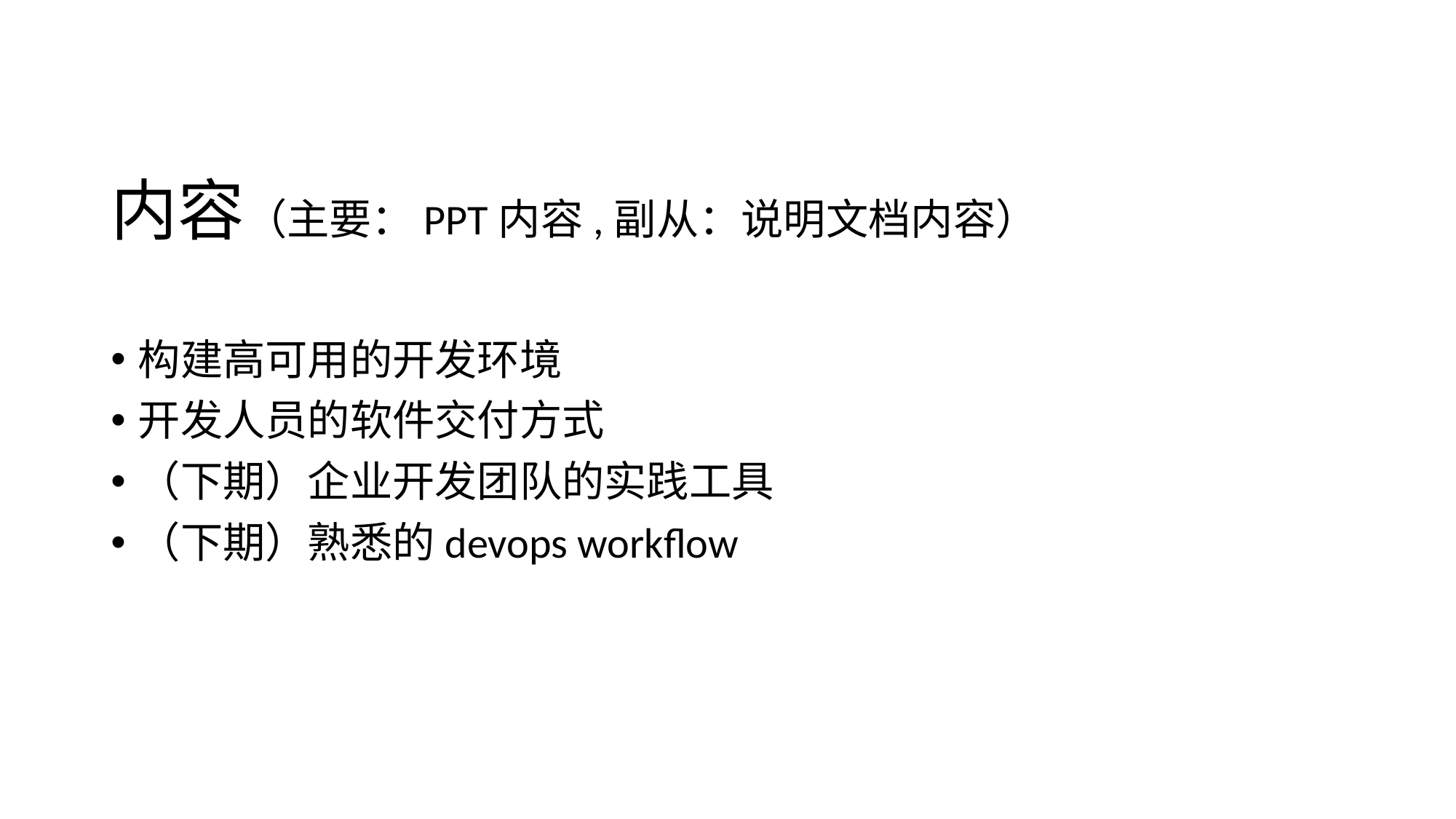

# 内容（主要：PPT内容,副从：说明文档内容）
构建高可用的开发环境
开发人员的软件交付方式
（下期）企业开发团队的实践工具
（下期）熟悉的devops workflow